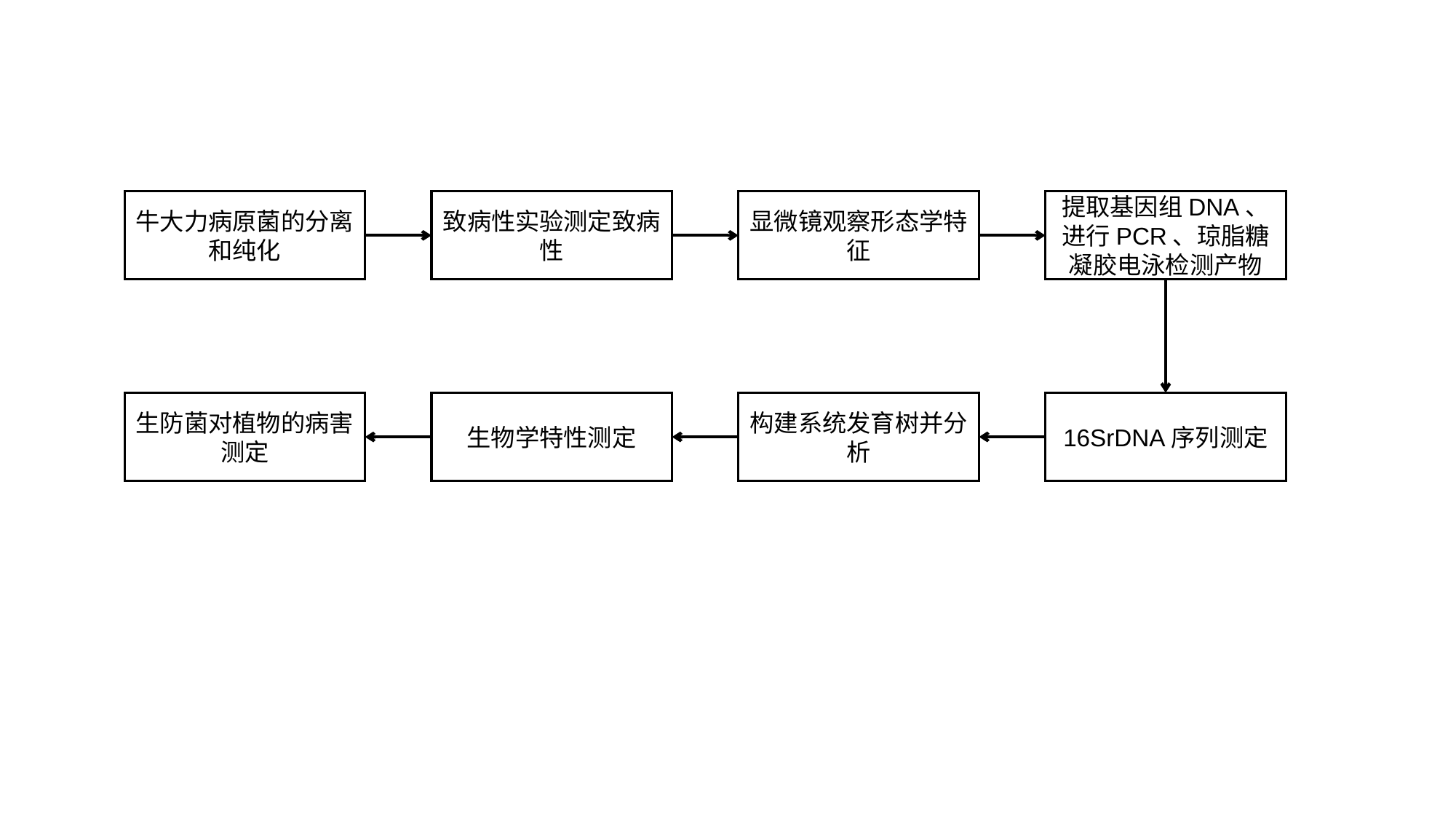

牛大力病原菌的分离和纯化
致病性实验测定致病性
显微镜观察形态学特征
提取基因组DNA、进行PCR、琼脂糖凝胶电泳检测产物
生防菌对植物的病害测定
生物学特性测定
构建系统发育树并分析
16SrDNA序列测定